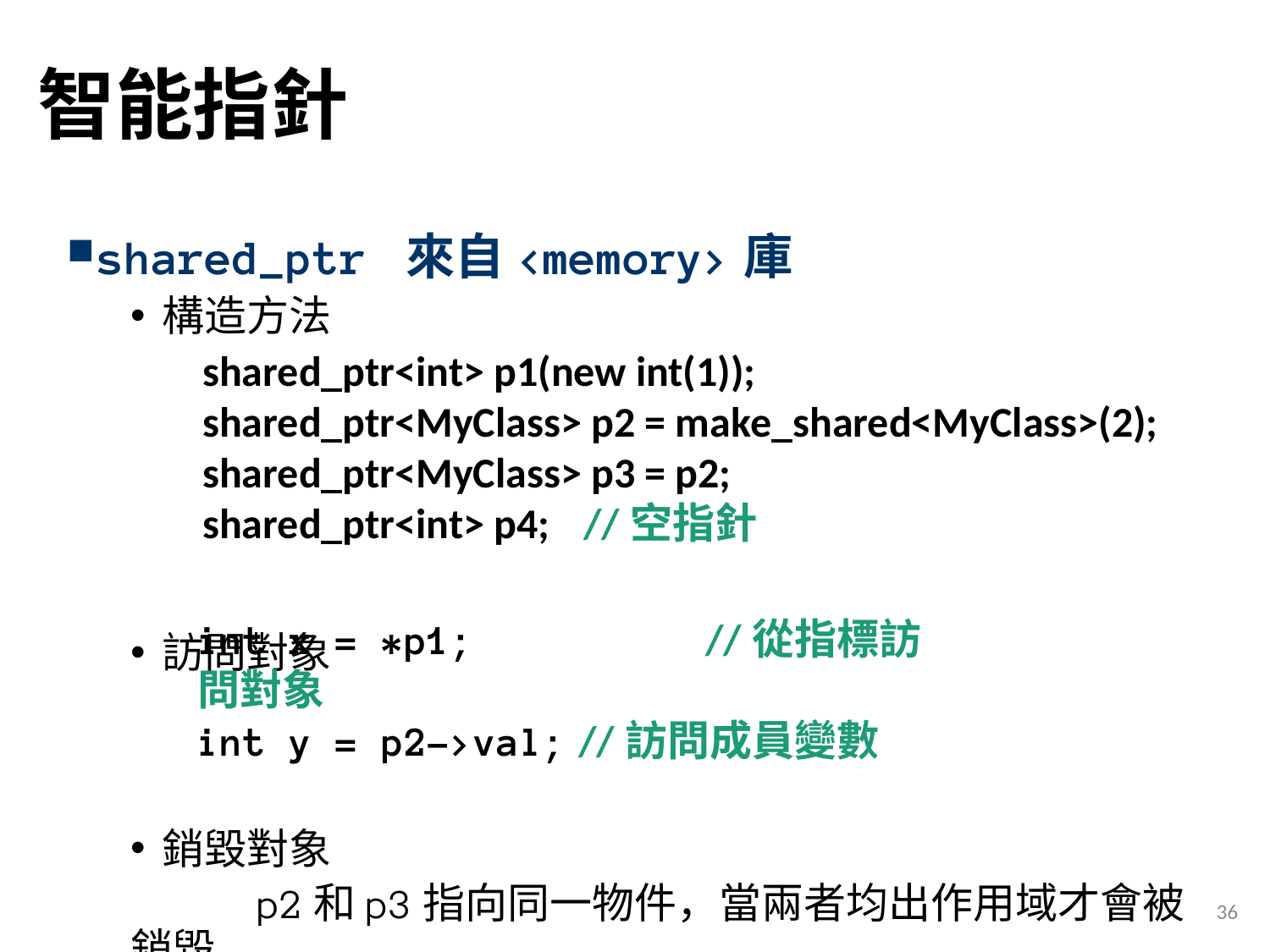

# 智能指針
shared_ptr 來自<memory>庫
構造方法

訪問對象

銷毀對象
	p2和p3指向同一物件，當兩者均出作用域才會被銷毀

shared_ptr<int> p1(new int(1));
shared_ptr<MyClass> p2 = make_shared<MyClass>(2);
shared_ptr<MyClass> p3 = p2;
shared_ptr<int> p4;	//空指針
int x = *p1;		//從指標訪問對象
int y = p2->val;	//訪問成員變數
36